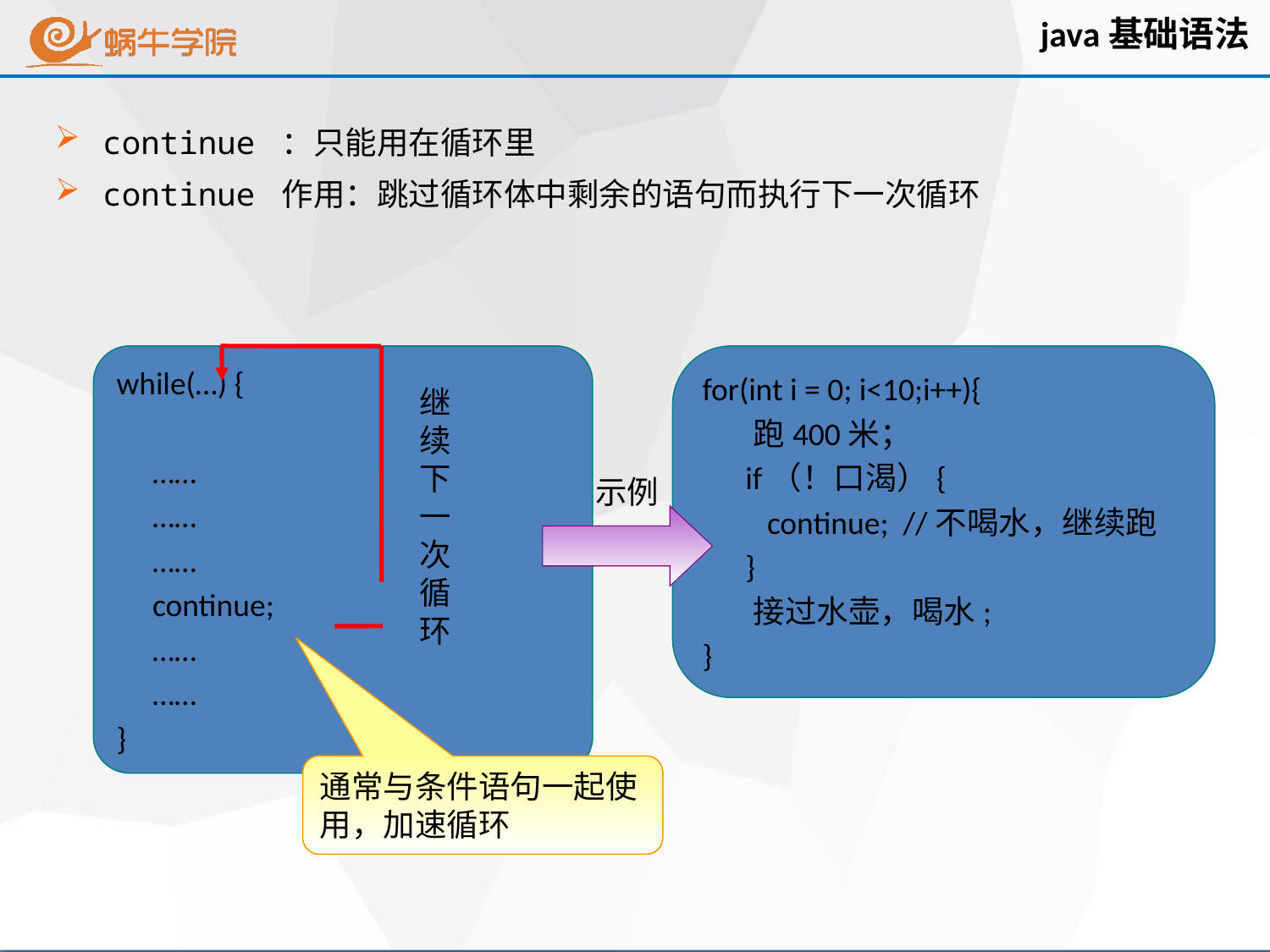

java基础语法

continue ：只能用在循环里
continue 作用：跳过循环体中剩余的语句而执行下一次循环

while(…) {

     ……
     ……
     ……
     continue;
     ……
     ……
}

for(int i = 0; i<10;i++){
      跑400米；
      if（！口渴）{
         continue;  //不喝水，继续跑
      }
      接过水壶，喝水;
}
继续下一次循环
示例

通常与条件语句一起使用，加速循环